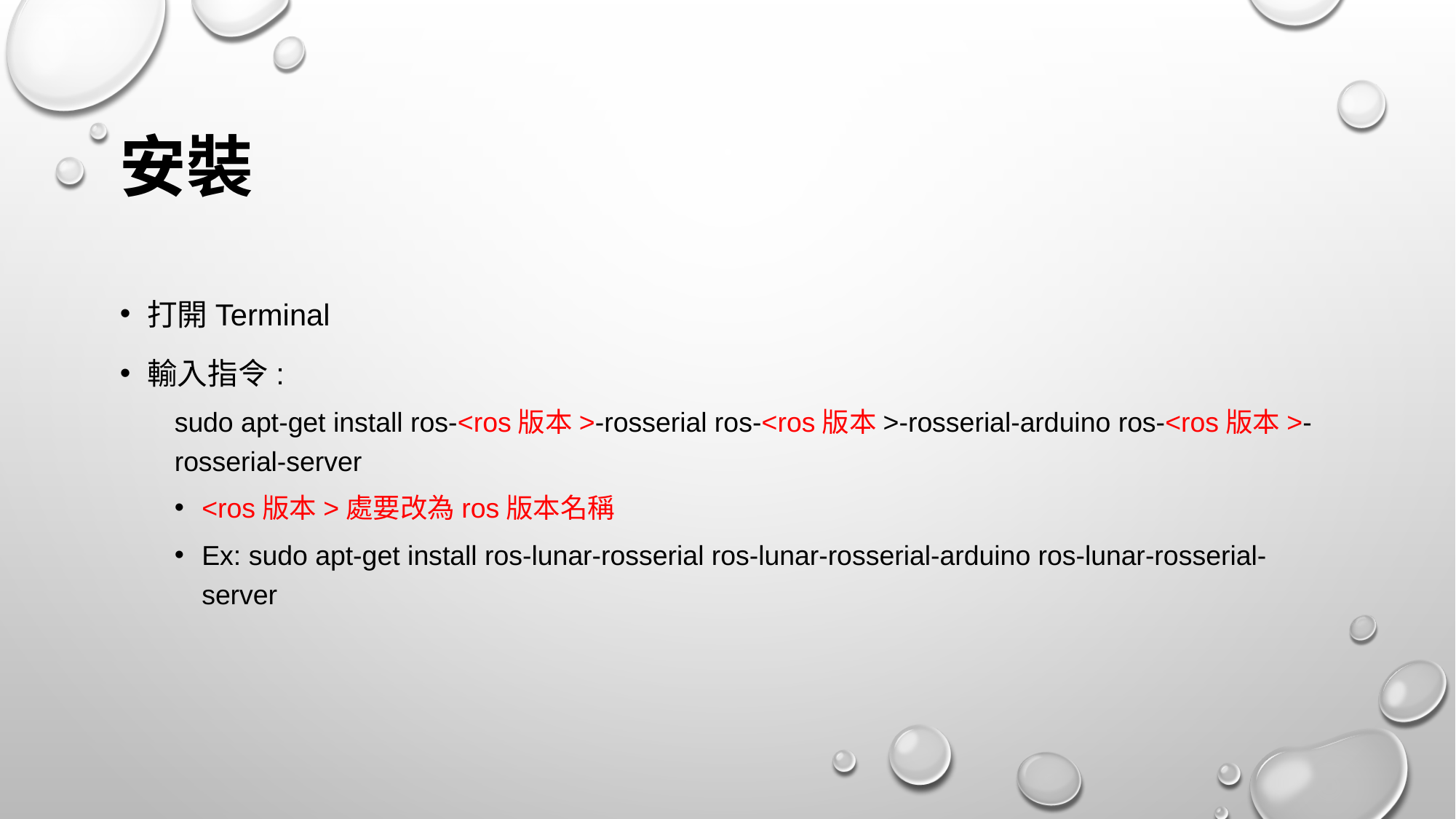

# 安裝
打開Terminal
輸入指令:
sudo apt-get install ros-<ros版本>-rosserial ros-<ros版本>-rosserial-arduino ros-<ros版本>-rosserial-server
<ros版本>處要改為ros版本名稱
Ex: sudo apt-get install ros-lunar-rosserial ros-lunar-rosserial-arduino ros-lunar-rosserial-server